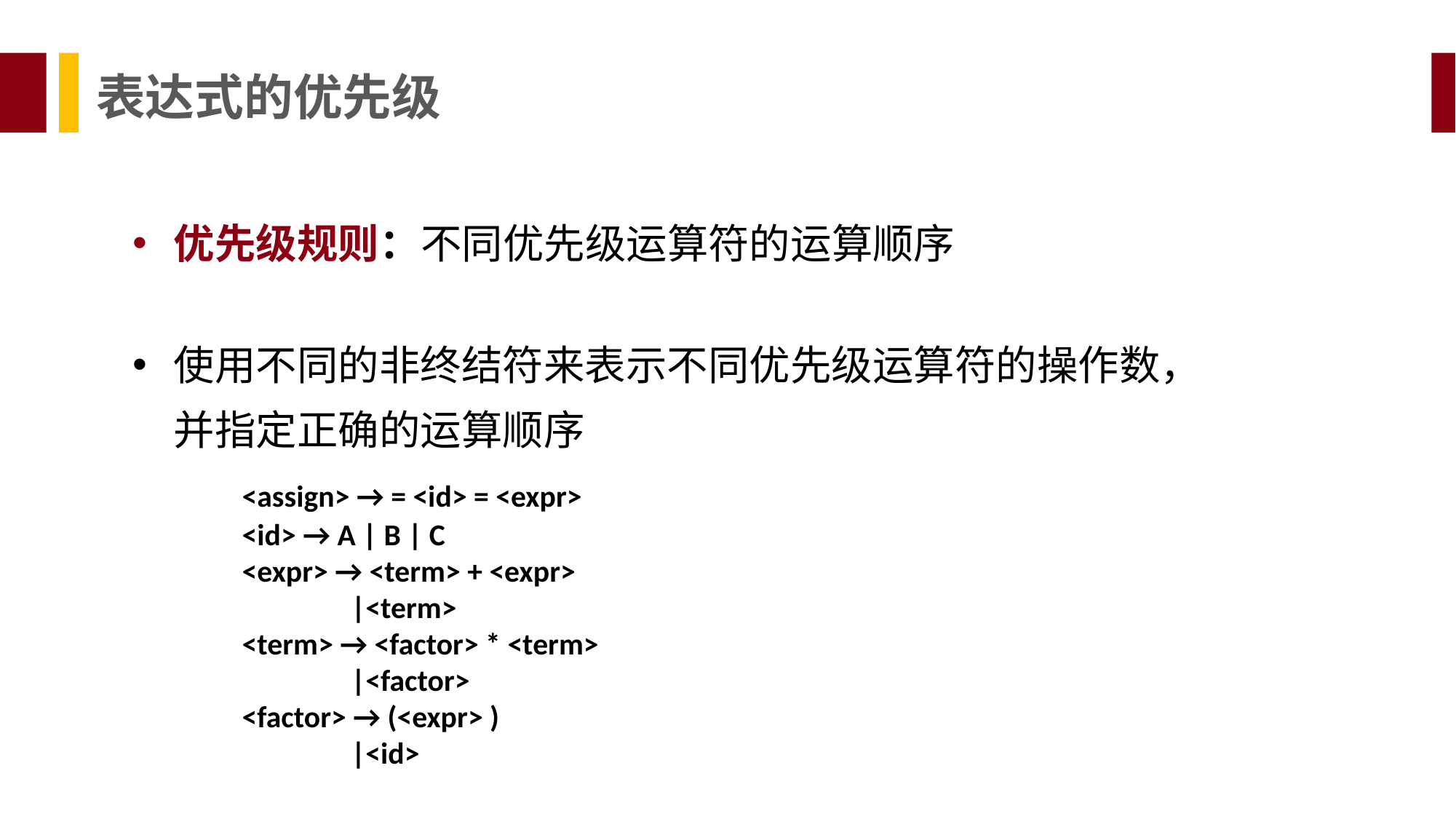

表达式的优先级

优先级规则：不同优先级运算符的运算顺序

使用不同的非终结符来表示不同优先级运算符的操作数，并指定正确的运算顺序

   	<assign> → = <id> = <expr>
	<id> → A | B | C
	<expr> → <term> + <expr>
		|<term>
	<term> → <factor> * <term>
		|<factor>
	<factor> → (<expr> )
	  	|<id>